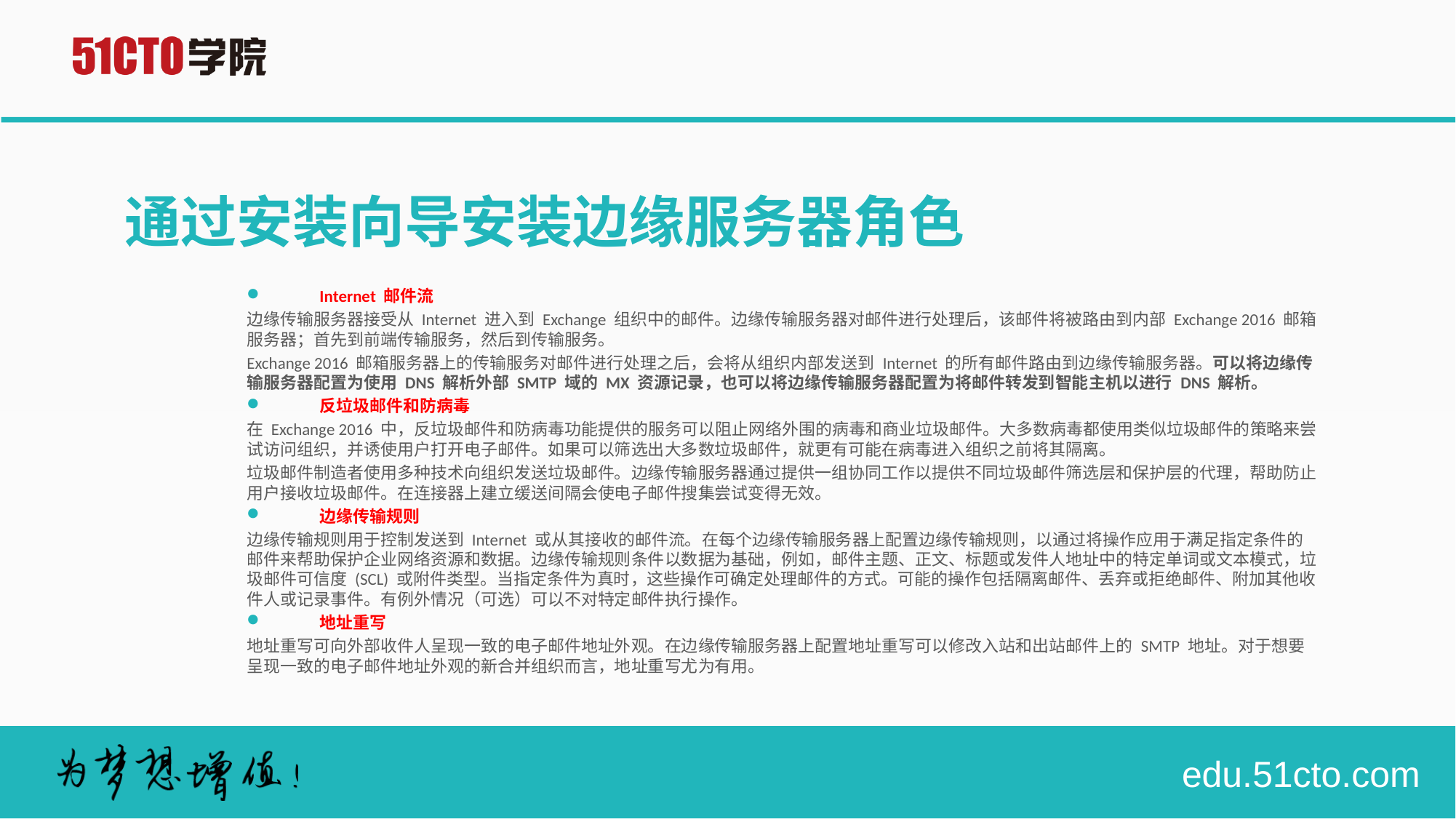

# 通过安装向导安装边缘服务器角色
Internet 邮件流
边缘传输服务器接受从 Internet 进入到 Exchange 组织中的邮件。边缘传输服务器对邮件进行处理后，该邮件将被路由到内部 Exchange 2016 邮箱服务器；首先到前端传输服务，然后到传输服务。
Exchange 2016 邮箱服务器上的传输服务对邮件进行处理之后，会将从组织内部发送到 Internet 的所有邮件路由到边缘传输服务器。可以将边缘传输服务器配置为使用 DNS 解析外部 SMTP 域的 MX 资源记录，也可以将边缘传输服务器配置为将邮件转发到智能主机以进行 DNS 解析。
反垃圾邮件和防病毒
在 Exchange 2016 中，反垃圾邮件和防病毒功能提供的服务可以阻止网络外围的病毒和商业垃圾邮件。大多数病毒都使用类似垃圾邮件的策略来尝试访问组织，并诱使用户打开电子邮件。如果可以筛选出大多数垃圾邮件，就更有可能在病毒进入组织之前将其隔离。
垃圾邮件制造者使用多种技术向组织发送垃圾邮件。边缘传输服务器通过提供一组协同工作以提供不同垃圾邮件筛选层和保护层的代理，帮助防止用户接收垃圾邮件。在连接器上建立缓送间隔会使电子邮件搜集尝试变得无效。
边缘传输规则
边缘传输规则用于控制发送到 Internet 或从其接收的邮件流。在每个边缘传输服务器上配置边缘传输规则，以通过将操作应用于满足指定条件的邮件来帮助保护企业网络资源和数据。边缘传输规则条件以数据为基础，例如，邮件主题、正文、标题或发件人地址中的特定单词或文本模式，垃圾邮件可信度 (SCL) 或附件类型。当指定条件为真时，这些操作可确定处理邮件的方式。可能的操作包括隔离邮件、丢弃或拒绝邮件、附加其他收件人或记录事件。有例外情况（可选）可以不对特定邮件执行操作。
地址重写
地址重写可向外部收件人呈现一致的电子邮件地址外观。在边缘传输服务器上配置地址重写可以修改入站和出站邮件上的 SMTP 地址。对于想要呈现一致的电子邮件地址外观的新合并组织而言，地址重写尤为有用。